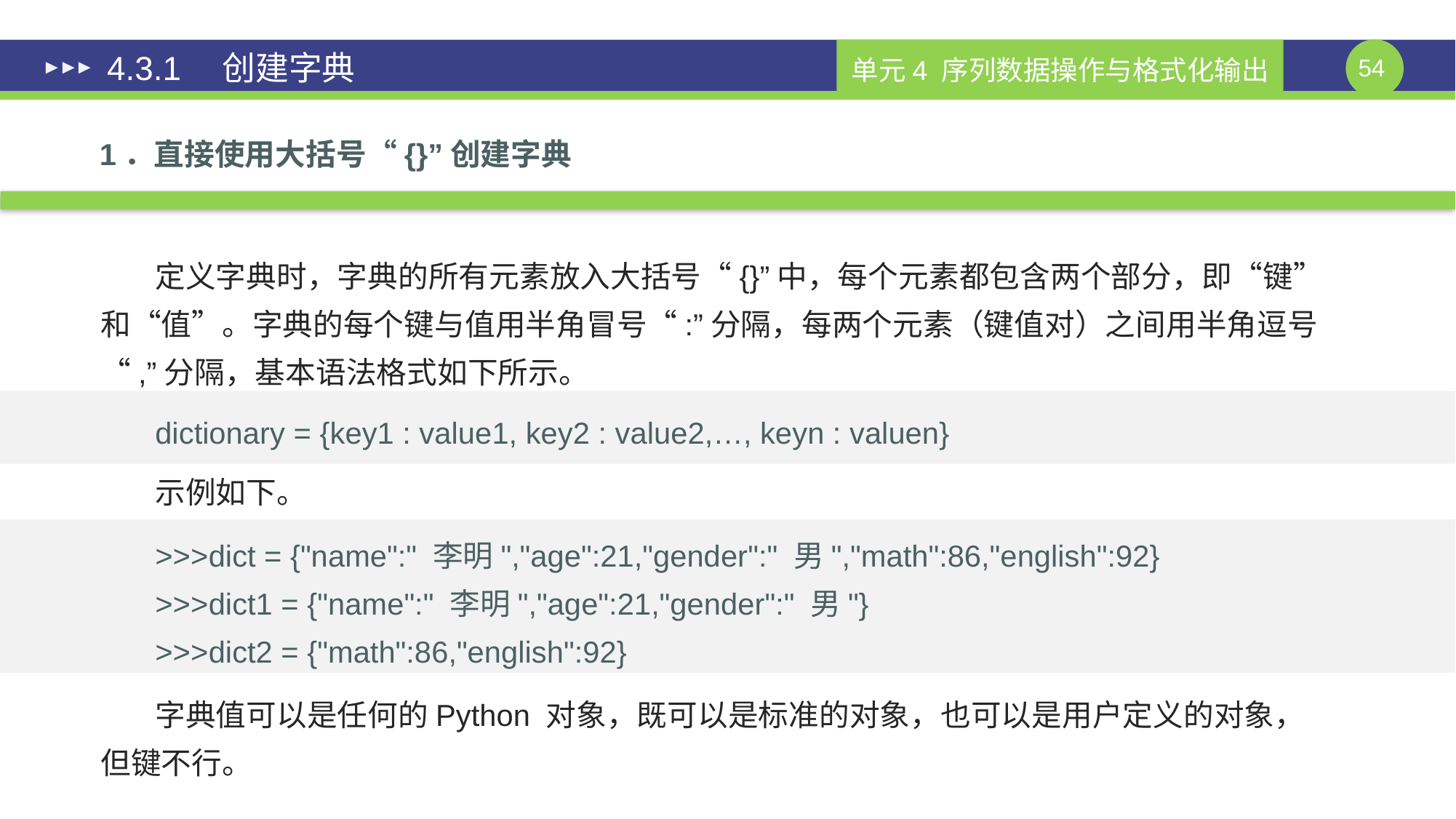

# 4.3.1　创建字典
1．直接使用大括号“{}”创建字典

定义字典时，字典的所有元素放入大括号“{}”中，每个元素都包含两个部分，即“键”和“值”。字典的每个键与值用半角冒号“:”分隔，每两个元素（键值对）之间用半角逗号“,”分隔，基本语法格式如下所示。

dictionary = {key1 : value1, key2 : value2,…, keyn : valuen}

示例如下。

>>>dict = {"name":" 李明","age":21,"gender":" 男","math":86,"english":92}
>>>dict1 = {"name":" 李明","age":21,"gender":" 男"}
>>>dict2 = {"math":86,"english":92}

字典值可以是任何的Python 对象，既可以是标准的对象，也可以是用户定义的对象，但键不行。